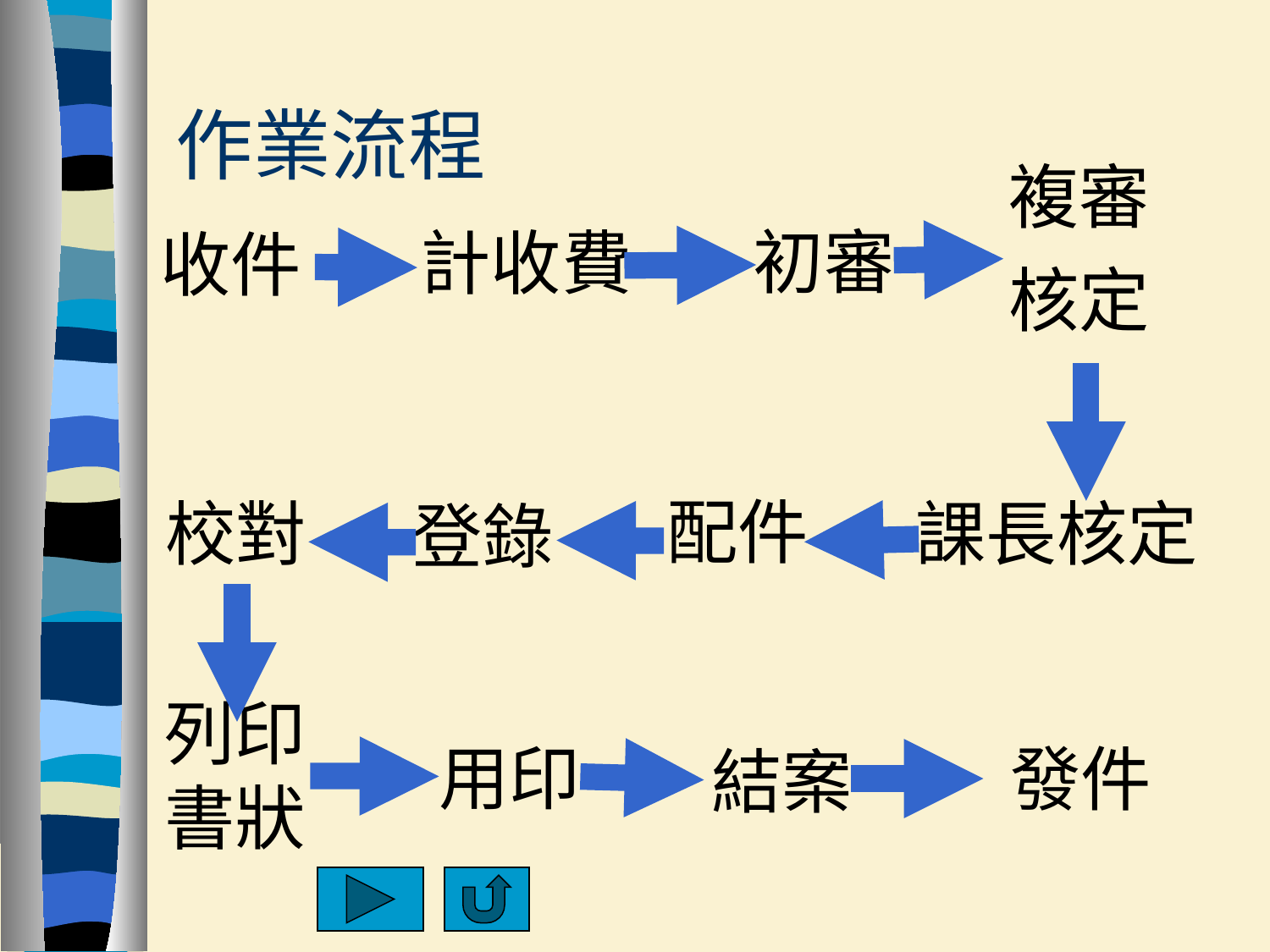

# 作業流程
複審
核定
初審
計收費
收件

配件
校對
課長核定
登錄

列印書狀
用印
發件
結案